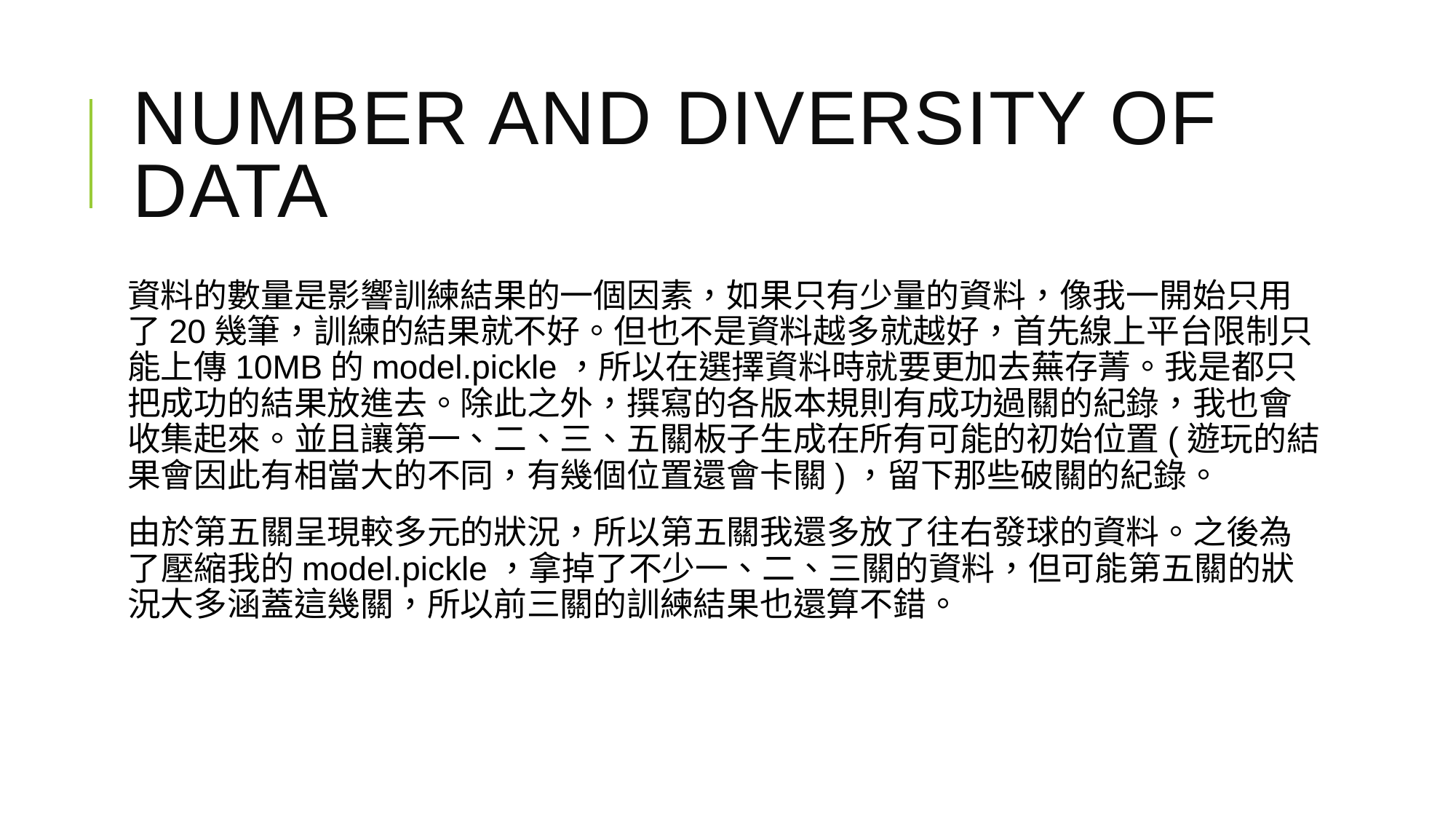

# Number and diversity of dATA
資料的數量是影響訓練結果的一個因素，如果只有少量的資料，像我一開始只用了20幾筆，訓練的結果就不好。但也不是資料越多就越好，首先線上平台限制只能上傳10MB的model.pickle，所以在選擇資料時就要更加去蕪存菁。我是都只把成功的結果放進去。除此之外，撰寫的各版本規則有成功過關的紀錄，我也會收集起來。並且讓第一、二、三、五關板子生成在所有可能的初始位置(遊玩的結果會因此有相當大的不同，有幾個位置還會卡關)，留下那些破關的紀錄。
由於第五關呈現較多元的狀況，所以第五關我還多放了往右發球的資料。之後為了壓縮我的model.pickle，拿掉了不少一、二、三關的資料，但可能第五關的狀況大多涵蓋這幾關，所以前三關的訓練結果也還算不錯。